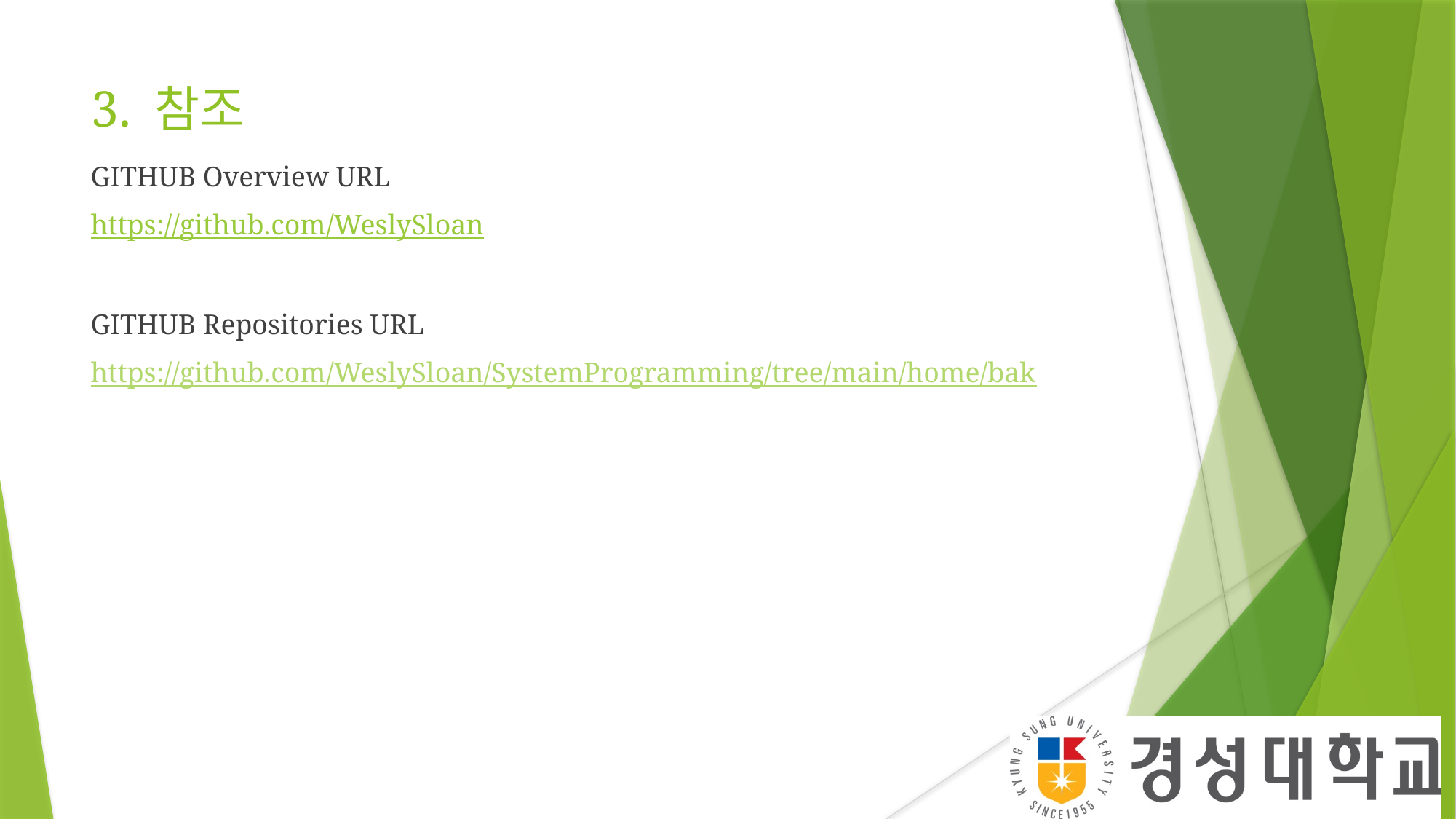

# 3. 참조
GITHUB Overview URL
https://github.com/WeslySloan

GITHUB Repositories URL
https://github.com/WeslySloan/SystemProgramming/tree/main/home/bak